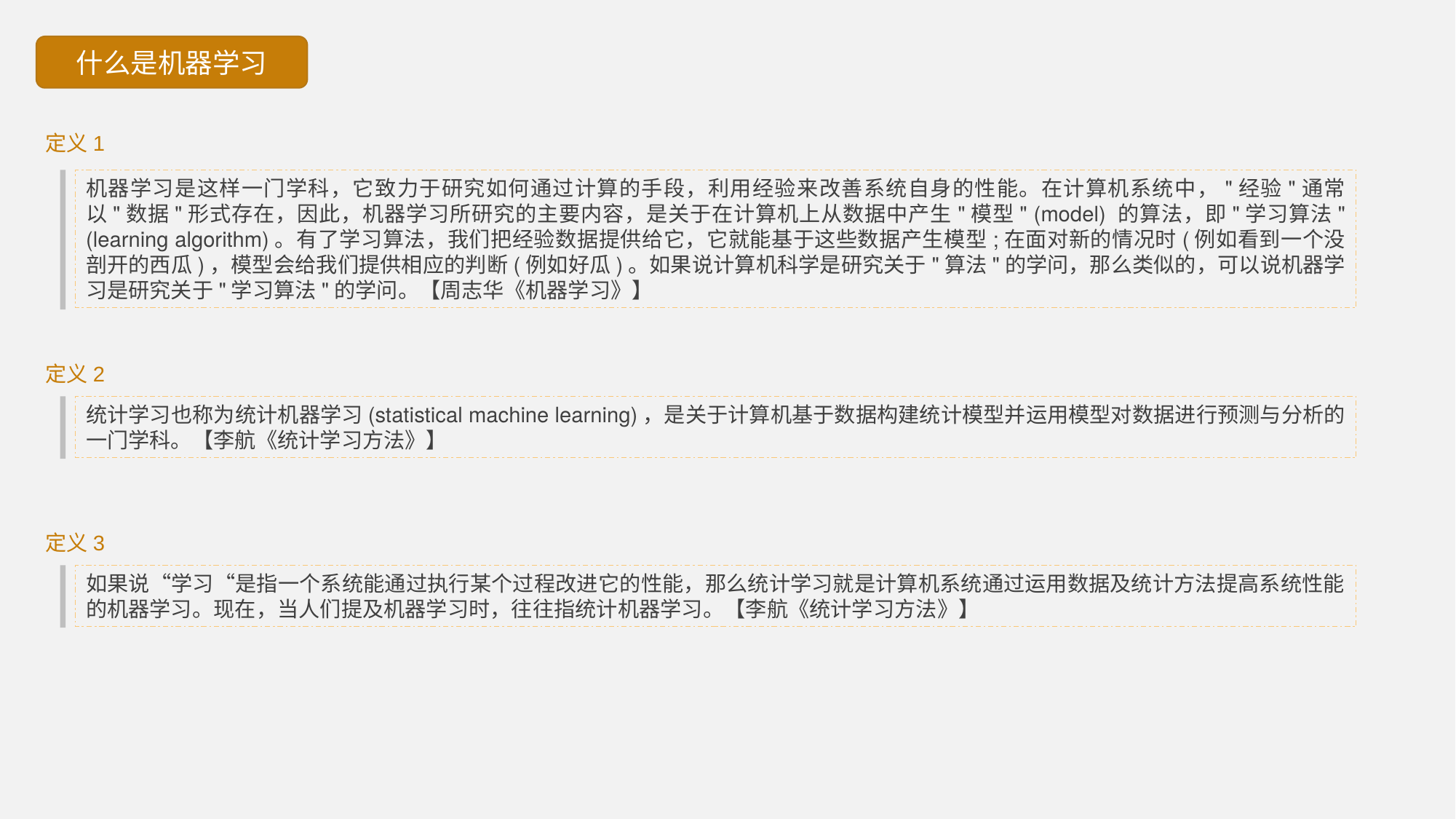

什么是机器学习
定义1

机器学习是这样一门学科，它致力于研究如何通过计算的手段，利用经验来改善系统自身的性能。在计算机系统中，"经验"通常以"数据"形式存在，因此，机器学习所研究的主要内容，是关于在计算机上从数据中产生"模型" (model) 的算法，即"学习算法" (learning algorithm)。有了学习算法，我们把经验数据提供给它，它就能基于这些数据产生模型;在面对新的情况时(例如看到一个没剖开的西瓜)，模型会给我们提供相应的判断(例如好瓜)。如果说计算机科学是研究关于"算法"的学问，那么类似的，可以说机器学习是研究关于"学习算法"的学问。【周志华《机器学习》】
定义2
统计学习也称为统计机器学习(statistical machine learning)，是关于计算机基于数据构建统计模型并运用模型对数据进行预测与分析的一门学科。【李航《统计学习方法》】

定义3
如果说“学习“是指一个系统能通过执行某个过程改进它的性能，那么统计学习就是计算机系统通过运用数据及统计方法提高系统性能的机器学习。现在，当人们提及机器学习时，往往指统计机器学习。【李航《统计学习方法》】